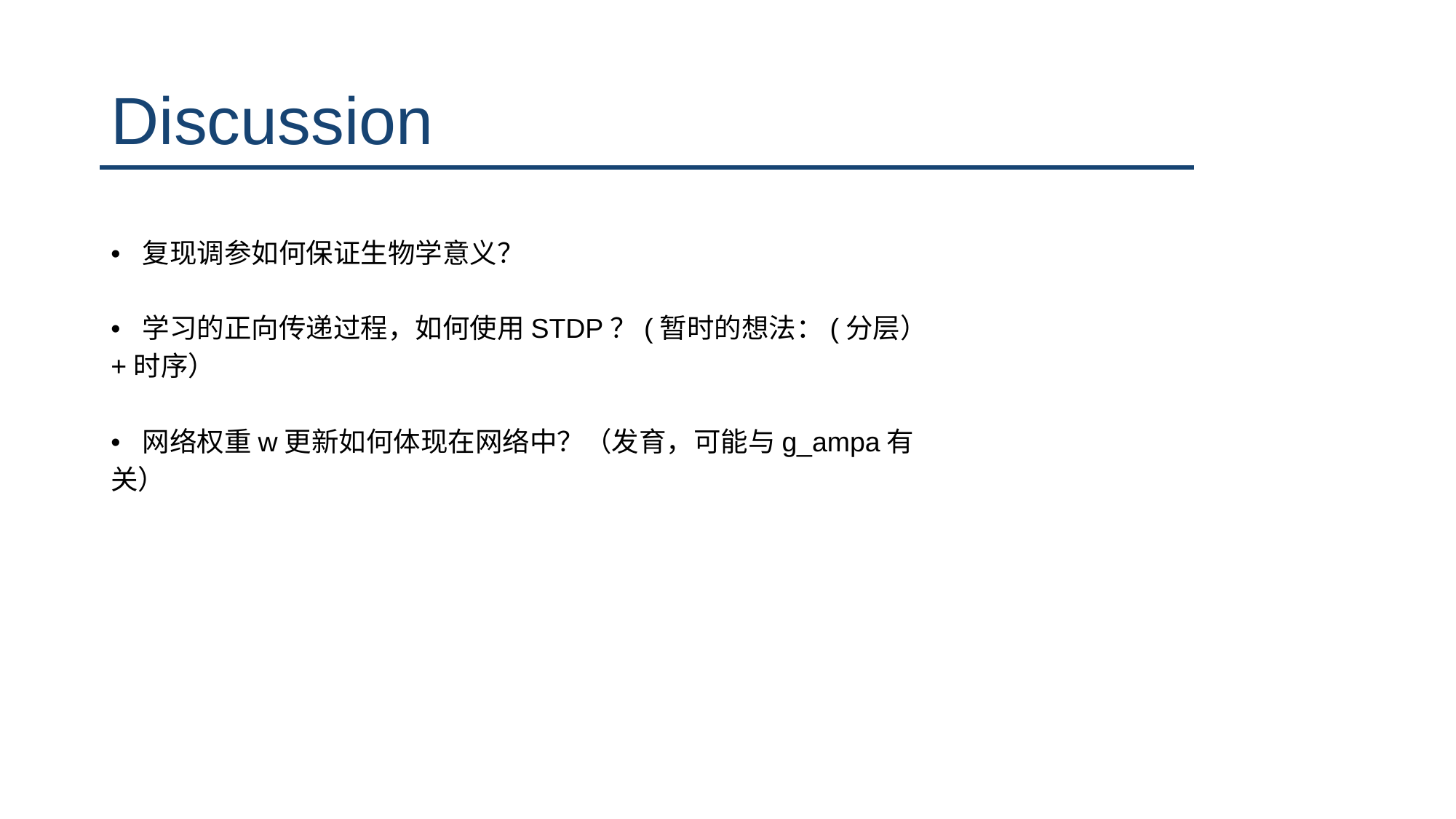

# Discussion
•  复现调参如何保证生物学意义？

•  学习的正向传递过程，如何使用STDP？(暂时的想法：(分层）+时序）

•  网络权重w更新如何体现在网络中？（发育，可能与g_ampa有关）